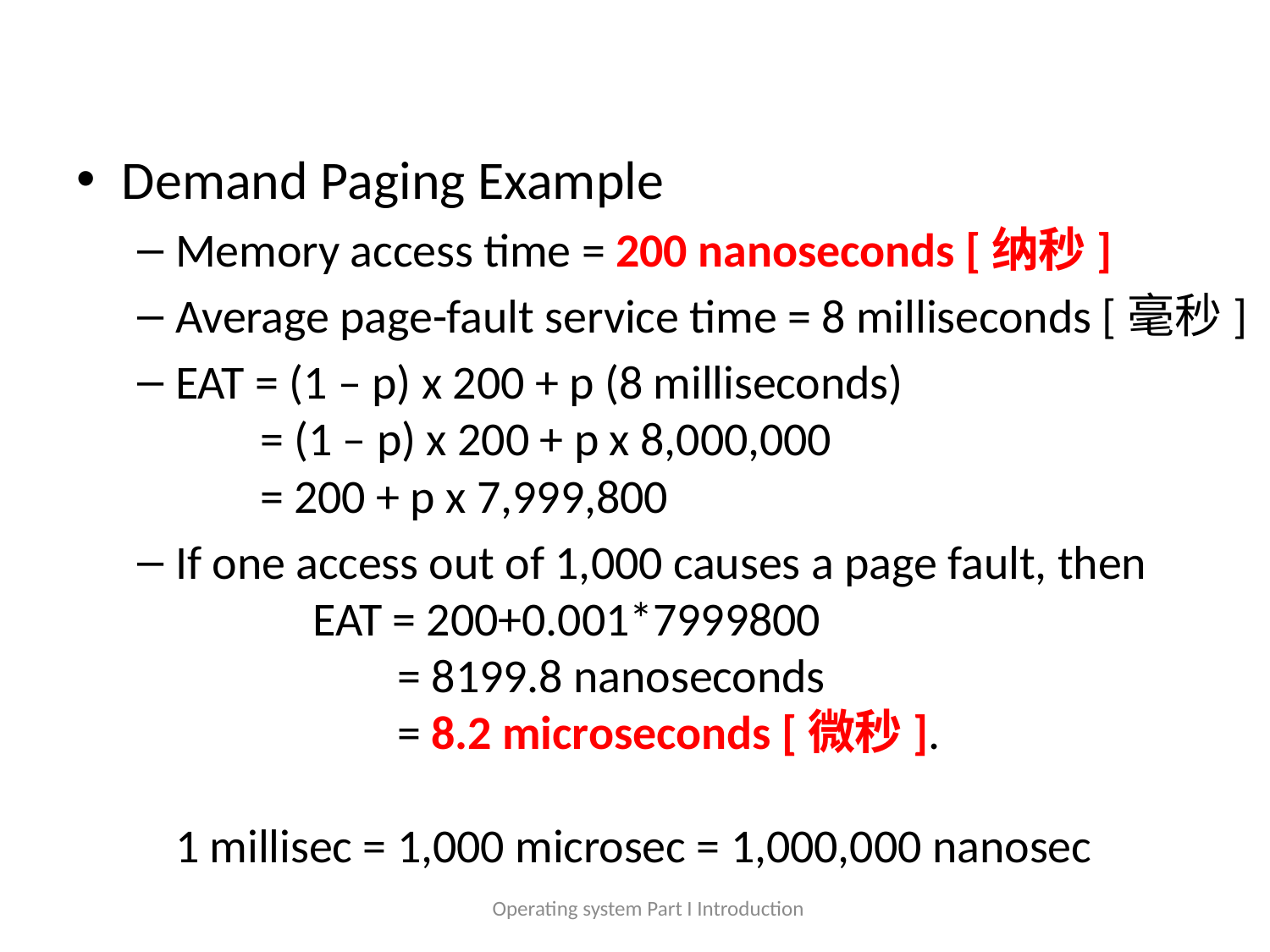

#
Demand Paging Example
Memory access time = 200 nanoseconds [纳秒]
Average page-fault service time = 8 milliseconds [毫秒]
EAT = (1 – p) x 200 + p (8 milliseconds)
        = (1 – p) x 200 + p x 8,000,000
        = 200 + p x 7,999,800
If one access out of 1,000 causes a page fault, then
             EAT = 200+0.001*7999800
                     = 8199.8 nanoseconds
                     = 8.2 microseconds [微秒].
1 millisec = 1,000 microsec = 1,000,000 nanosec
Operating system Part I Introduction